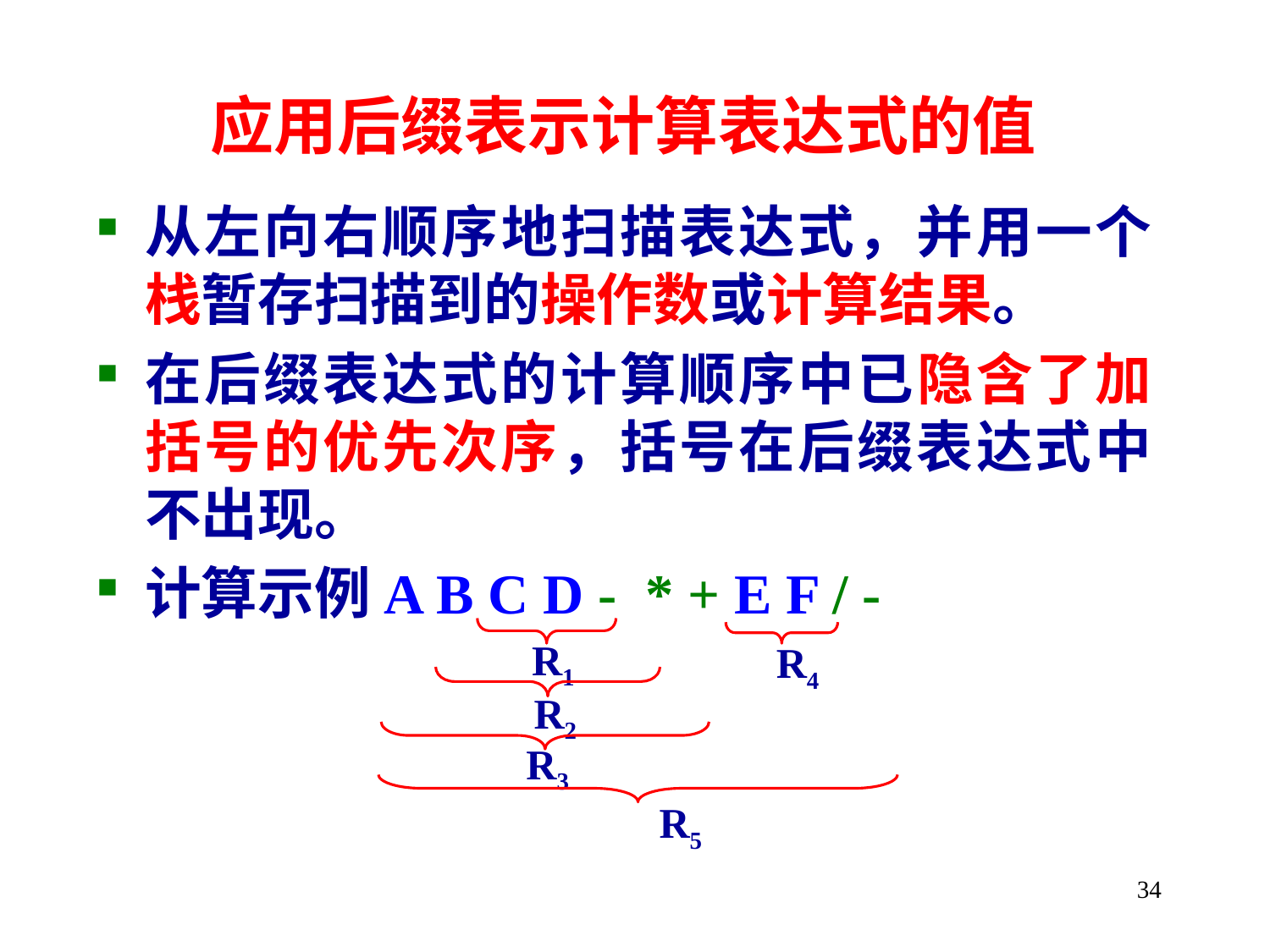

应用后缀表示计算表达式的值
从左向右顺序地扫描表达式，并用一个栈暂存扫描到的操作数或计算结果。
在后缀表达式的计算顺序中已隐含了加括号的优先次序，括号在后缀表达式中不出现。
计算示例A B C D -  * + E F / -

R1
R4
R2
R3
R5
34